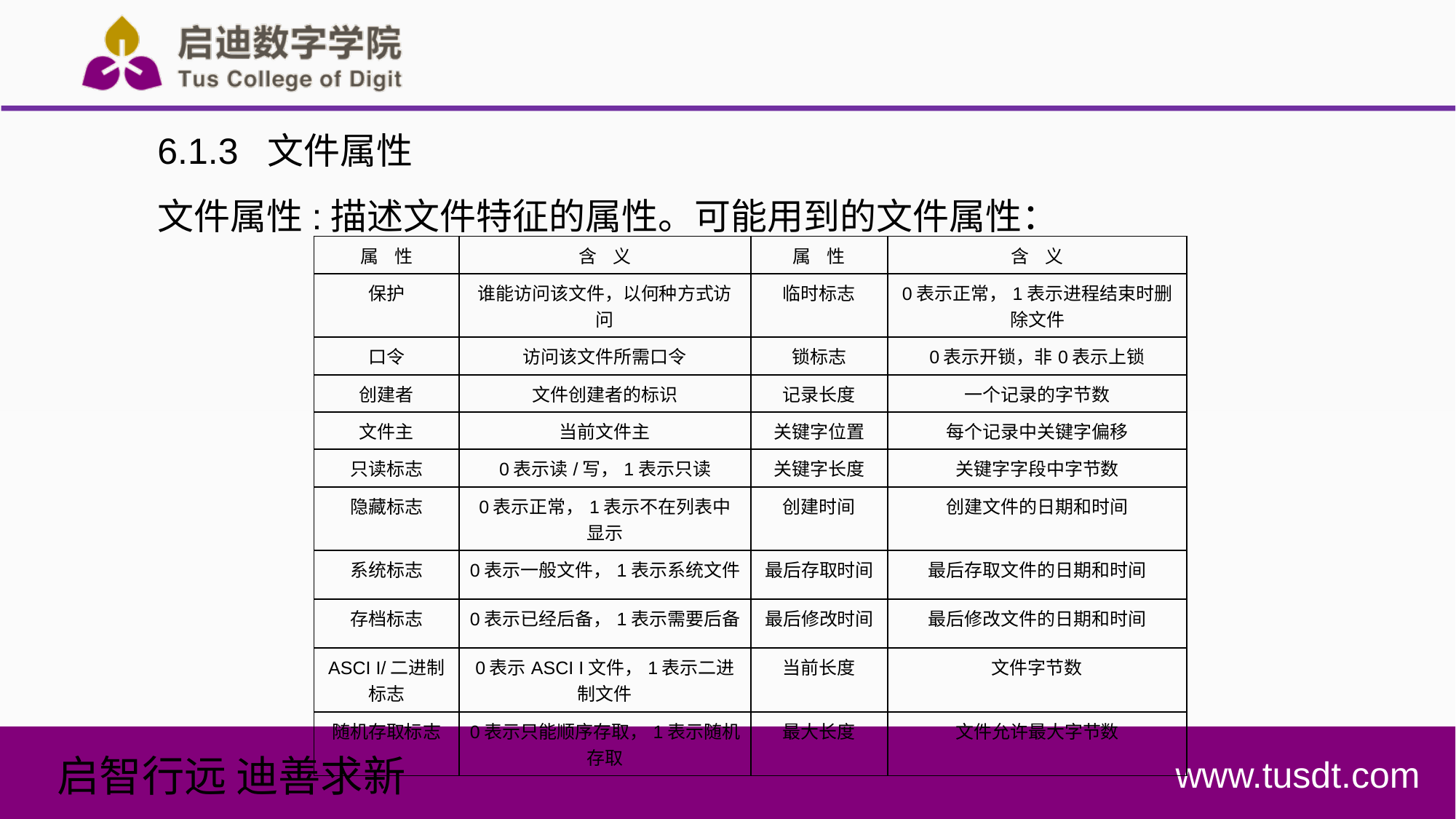

6.1.3  文件属性
文件属性:描述文件特征的属性。可能用到的文件属性：

| 属 性 | 含 义 | 属 性 | 含 义 |
| --- | --- | --- | --- |
| 保护 | 谁能访问该文件，以何种方式访问 | 临时标志 | 0表示正常，1表示进程结束时删除文件 |
| 口令 | 访问该文件所需口令 | 锁标志 | 0表示开锁，非0表示上锁 |
| 创建者 | 文件创建者的标识 | 记录长度 | 一个记录的字节数 |
| 文件主 | 当前文件主 | 关键字位置 | 每个记录中关键字偏移 |
| 只读标志 | 0表示读/写，1表示只读 | 关键字长度 | 关键字字段中字节数 |
| 隐藏标志 | 0表示正常，1表示不在列表中显示 | 创建时间 | 创建文件的日期和时间 |
| 系统标志 | 0表示一般文件，1表示系统文件 | 最后存取时间 | 最后存取文件的日期和时间 |
| 存档标志 | 0表示已经后备，1表示需要后备 | 最后修改时间 | 最后修改文件的日期和时间 |
| ASCI I/二进制标志 | 0表示ASCI I文件，1表示二进制文件 | 当前长度 | 文件字节数 |
| 随机存取标志 | 0表示只能顺序存取，1表示随机存取 | 最大长度 | 文件允许最大字节数 |